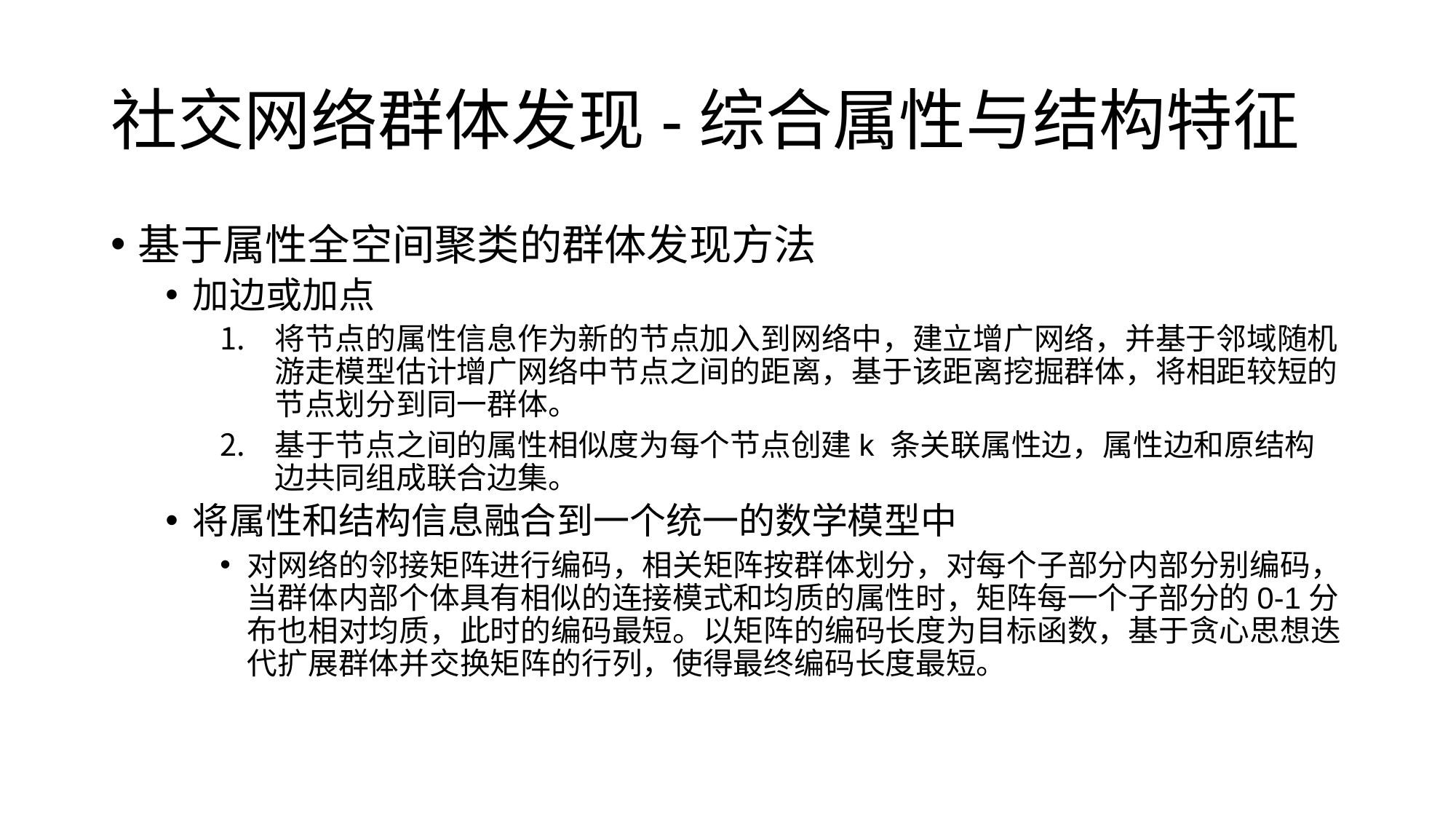

# 社交网络群体发现-综合属性与结构特征
基于属性全空间聚类的群体发现方法
加边或加点
将节点的属性信息作为新的节点加入到网络中，建立增广网络，并基于邻域随机游走模型估计增广网络中节点之间的距离，基于该距离挖掘群体，将相距较短的节点划分到同一群体。
基于节点之间的属性相似度为每个节点创建k 条关联属性边，属性边和原结构边共同组成联合边集。
将属性和结构信息融合到一个统一的数学模型中
对网络的邻接矩阵进行编码，相关矩阵按群体划分，对每个子部分内部分别编码，当群体内部个体具有相似的连接模式和均质的属性时，矩阵每一个子部分的0-1分布也相对均质，此时的编码最短。以矩阵的编码长度为目标函数，基于贪心思想迭代扩展群体并交换矩阵的行列，使得最终编码长度最短。